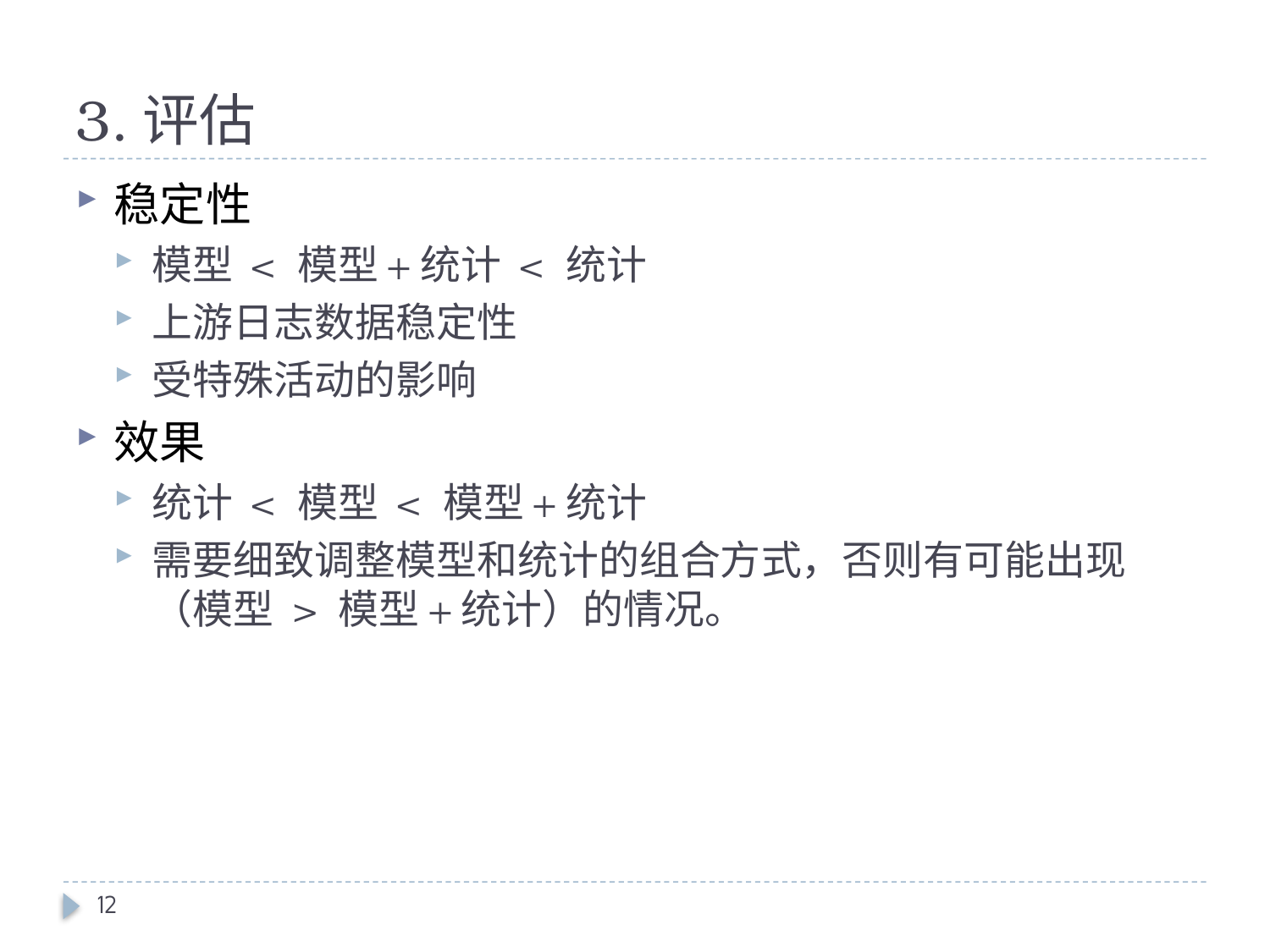

# 3.评估
稳定性
模型 < 模型+统计 < 统计
上游日志数据稳定性
受特殊活动的影响
效果
统计 < 模型 < 模型+统计
需要细致调整模型和统计的组合方式，否则有可能出现（模型 > 模型+统计）的情况。

12